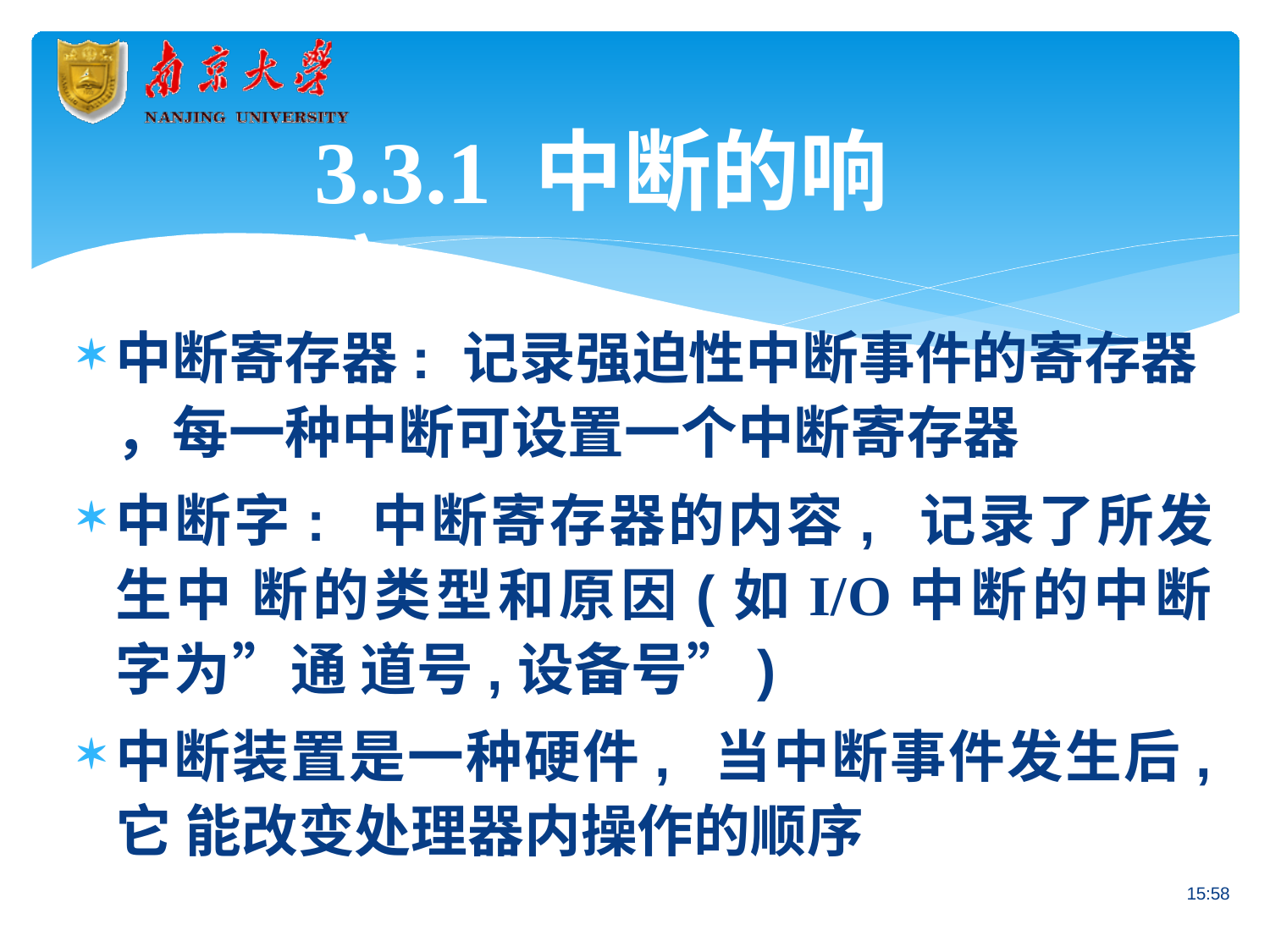

# 3.3.1 中断的响应
中断寄存器: 记录强迫性中断事件的寄存器
，每一种中断可设置一个中断寄存器
中断字: 中断寄存器的内容, 记录了所发生中 断的类型和原因(如I/O中断的中断字为”通 道号,设备号”)
中断装置是一种硬件, 当中断事件发生后, 它 能改变处理器内操作的顺序
15:58